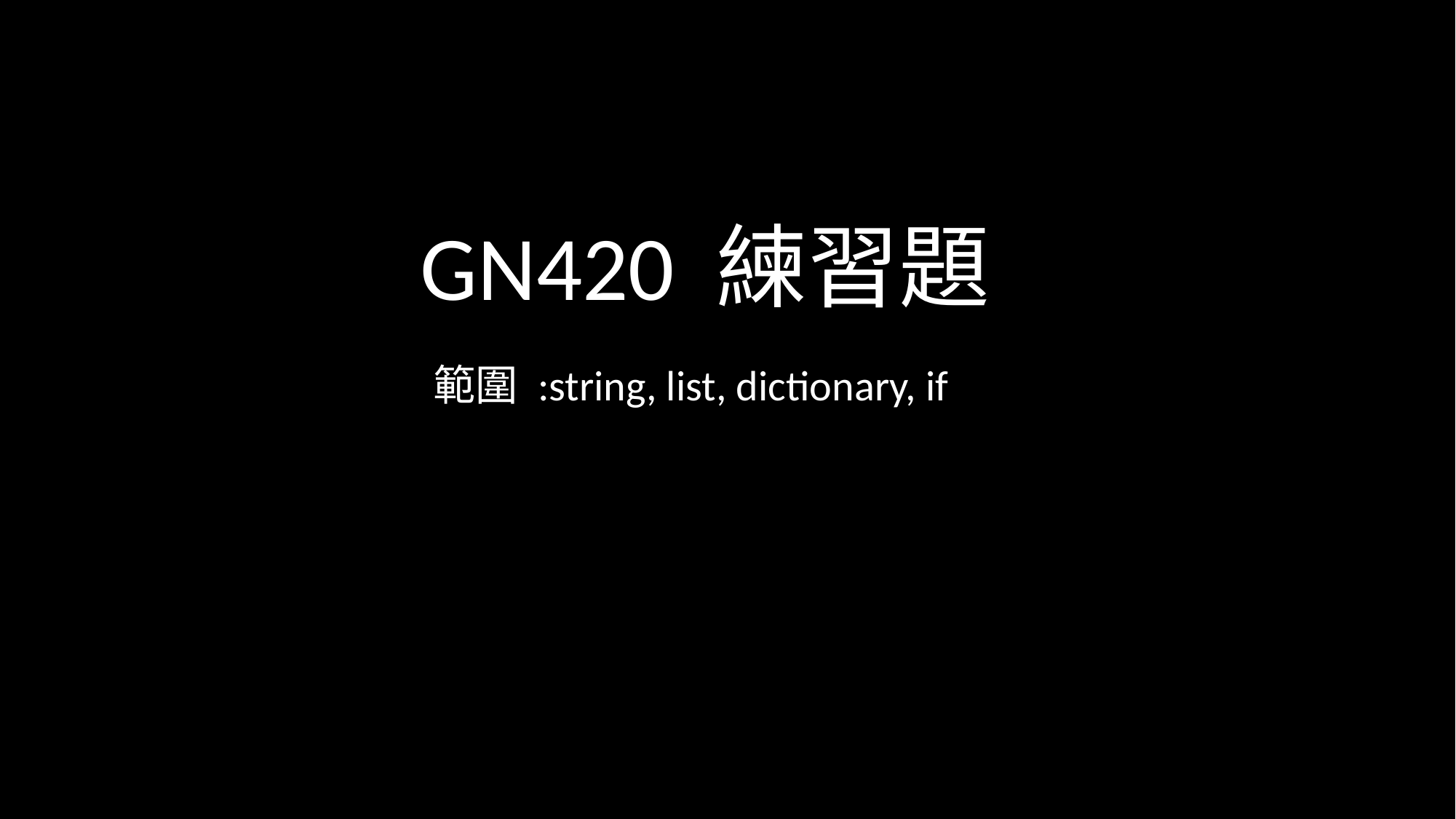

GN420 練習題
範圍 :string, list, dictionary, if